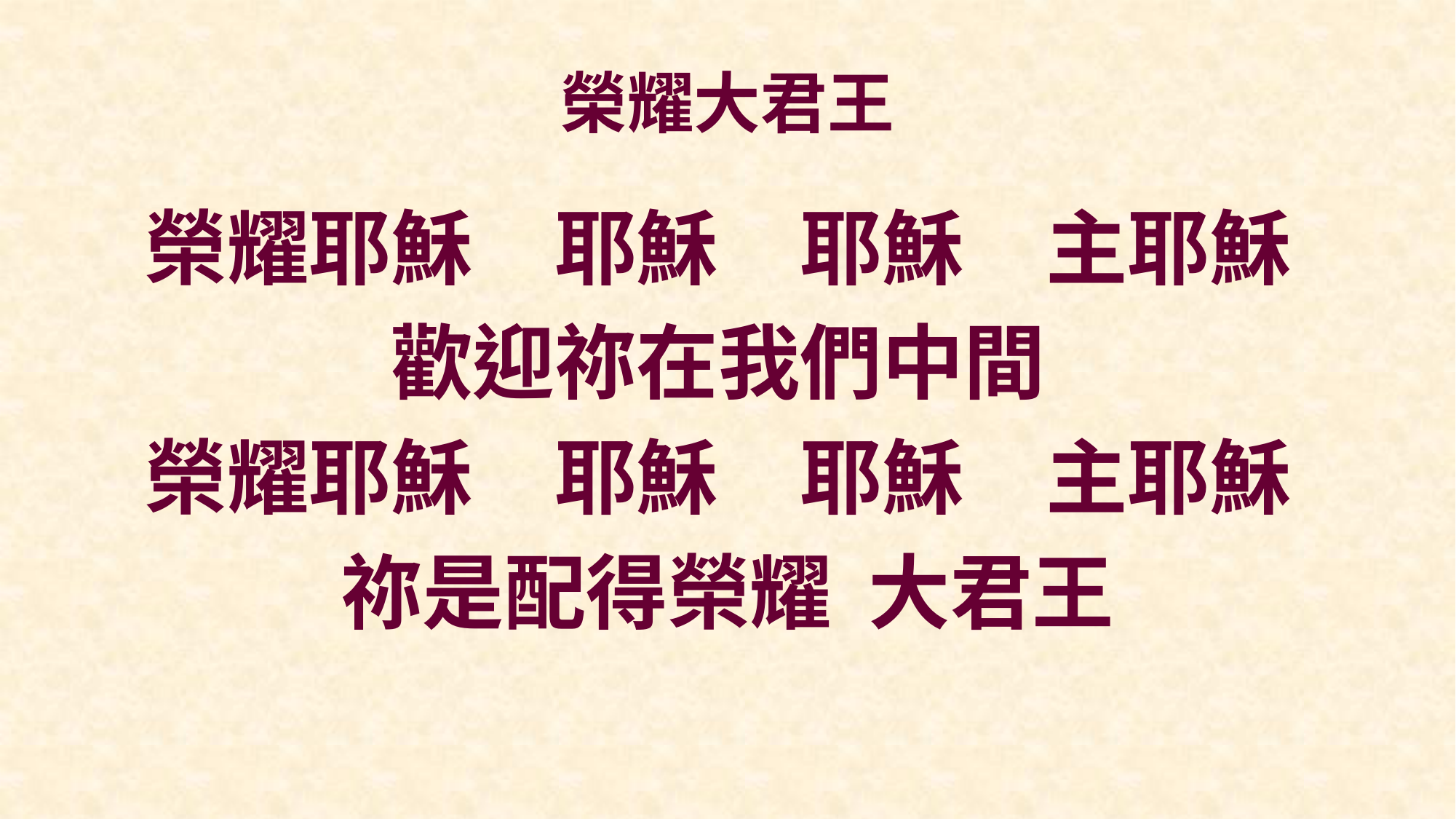

# 榮耀大君王
榮耀耶穌　耶穌　耶穌　主耶穌
歡迎祢在我們中間
榮耀耶穌　耶穌　耶穌　主耶穌
祢是配得榮耀  大君王